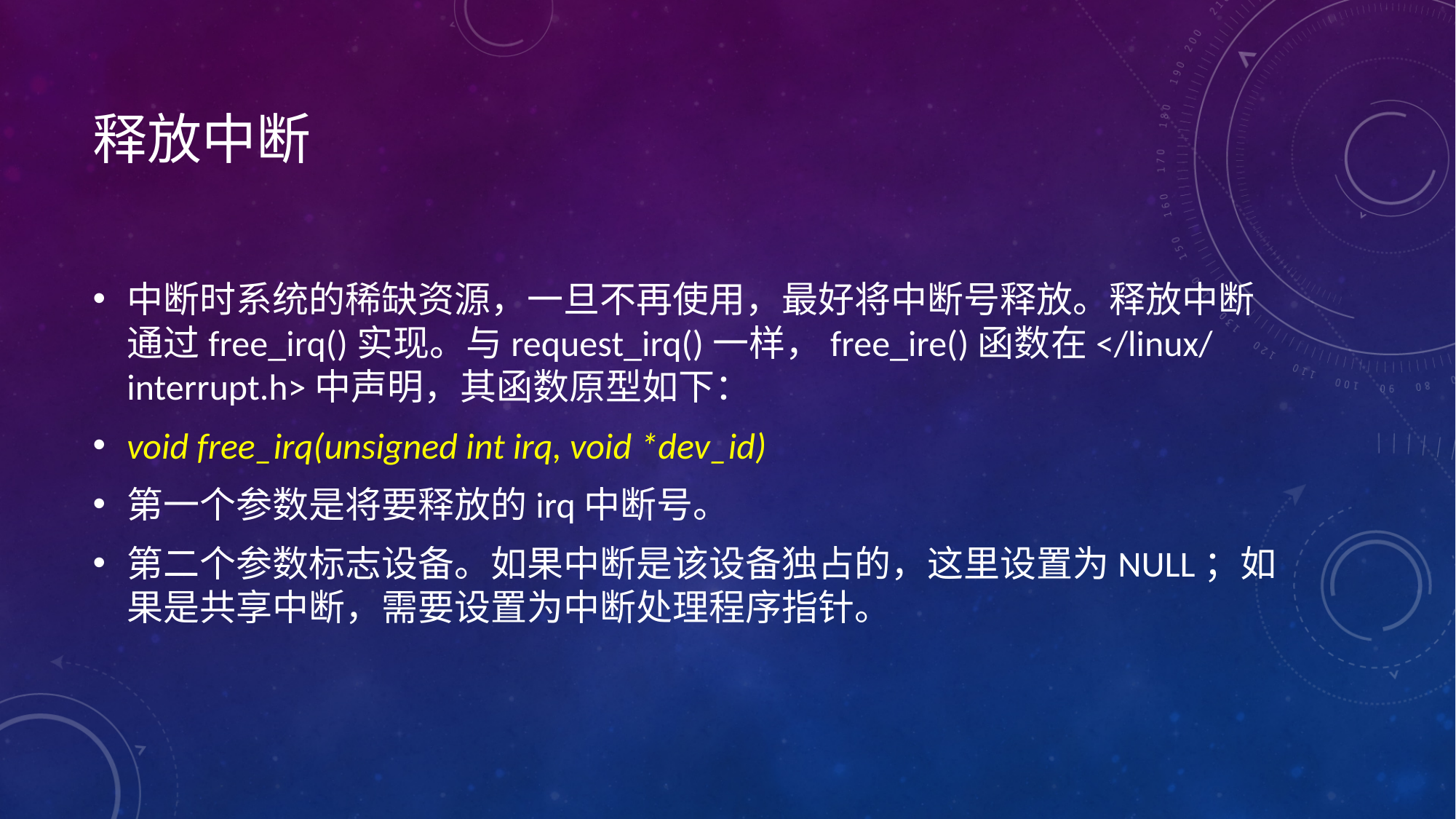

# 释放中断
中断时系统的稀缺资源，一旦不再使用，最好将中断号释放。释放中断通过free_irq()实现。与request_irq()一样，free_ire()函数在</linux/interrupt.h>中声明，其函数原型如下：
void free_irq(unsigned int irq, void *dev_id)
第一个参数是将要释放的irq中断号。
第二个参数标志设备。如果中断是该设备独占的，这里设置为NULL；如果是共享中断，需要设置为中断处理程序指针。